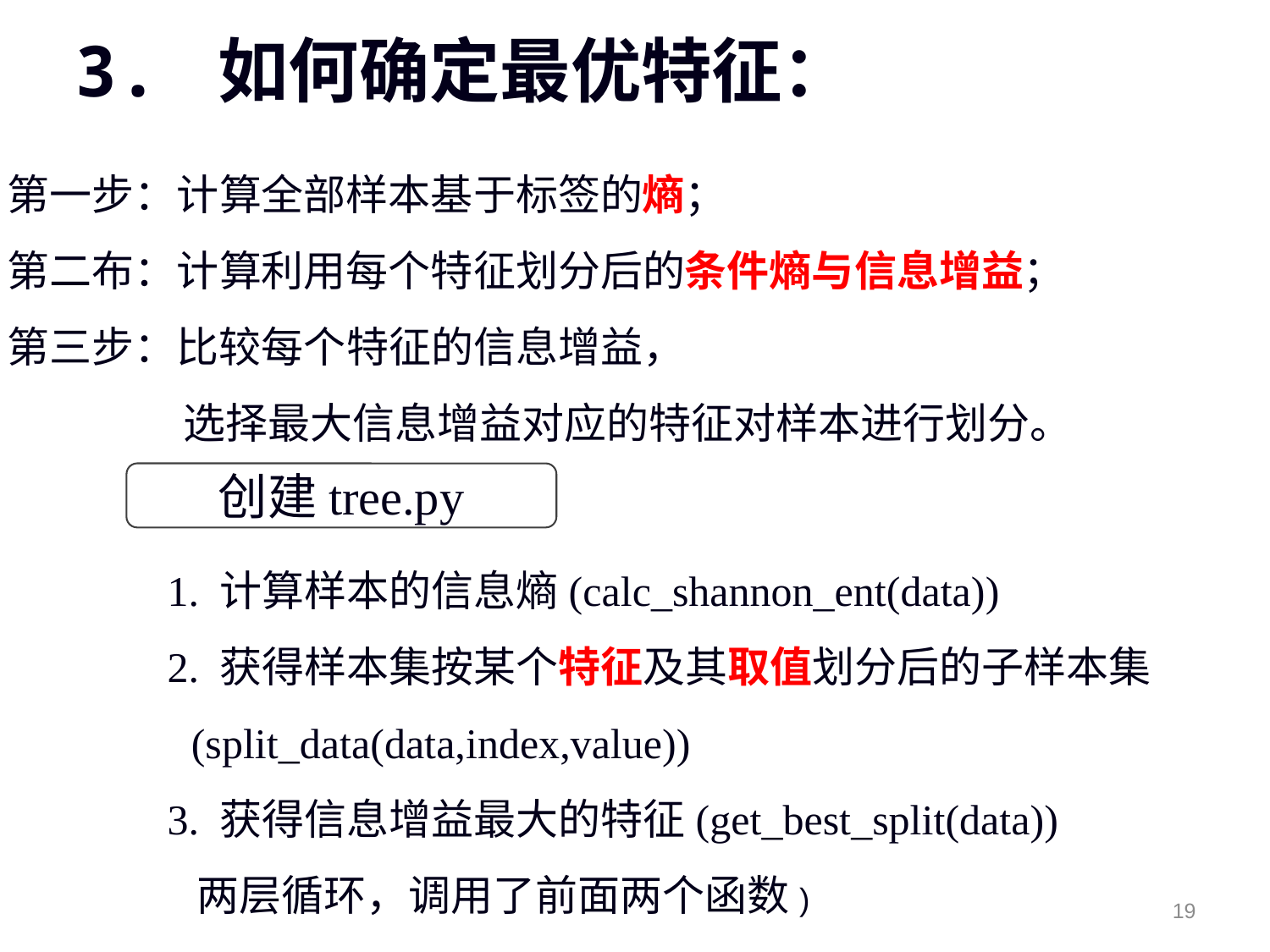

3. 如何确定最优特征：
第一步：计算全部样本基于标签的熵；
第二布：计算利用每个特征划分后的条件熵与信息增益；
第三步：比较每个特征的信息增益，
	    选择最大信息增益对应的特征对样本进行划分。
创建tree.py
1. 计算样本的信息熵(calc_shannon_ent(data))
2. 获得样本集按某个特征及其取值划分后的子样本集
  (split_data(data,index,value))
3. 获得信息增益最大的特征(get_best_split(data))
  两层循环，调用了前面两个函数)